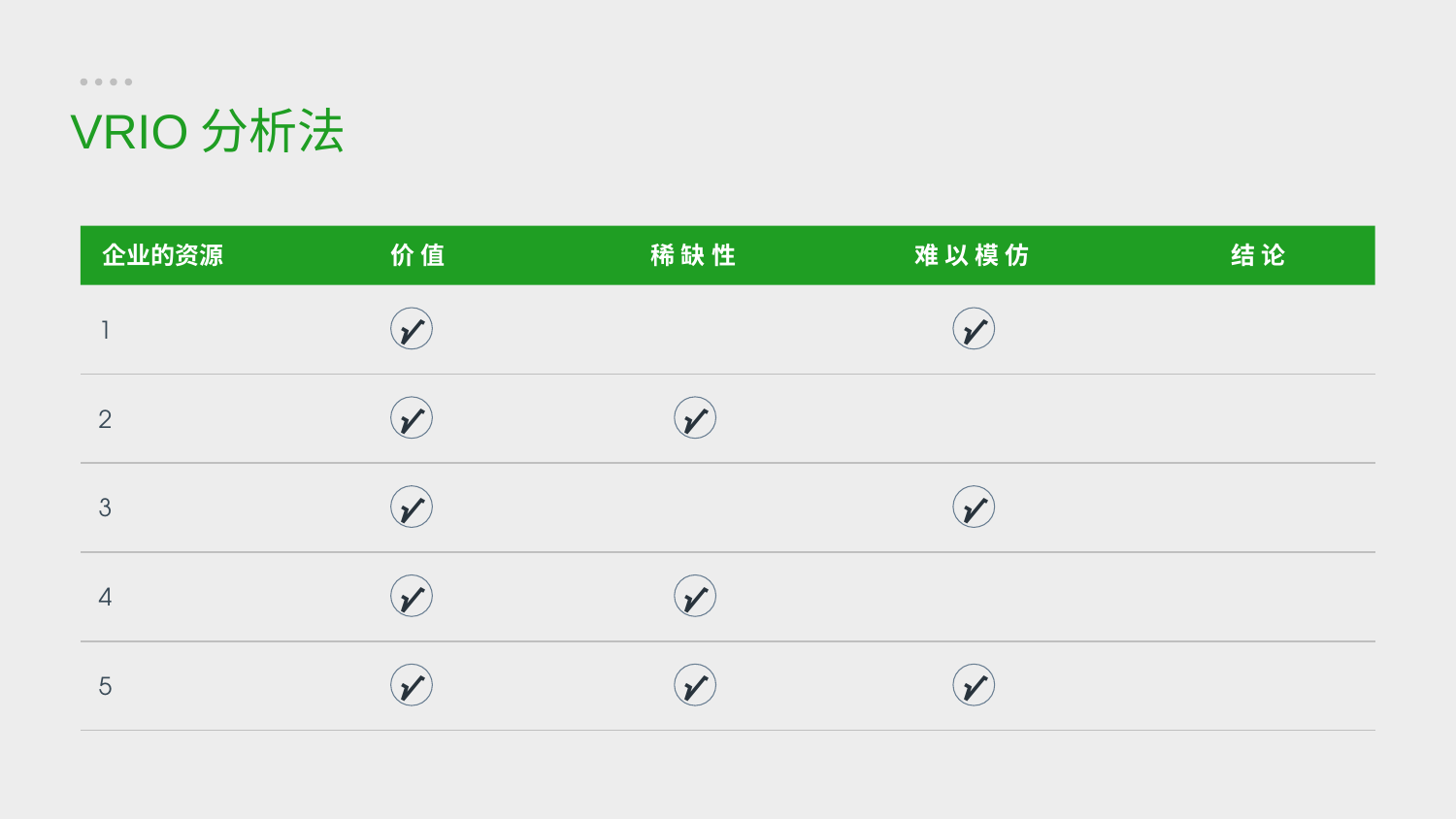

VRIO分析法

企业的资源
价值
稀缺性
难以模仿
结论
√

√

1
√

√

2
√

√

3
√

√

4
√

√

√

5